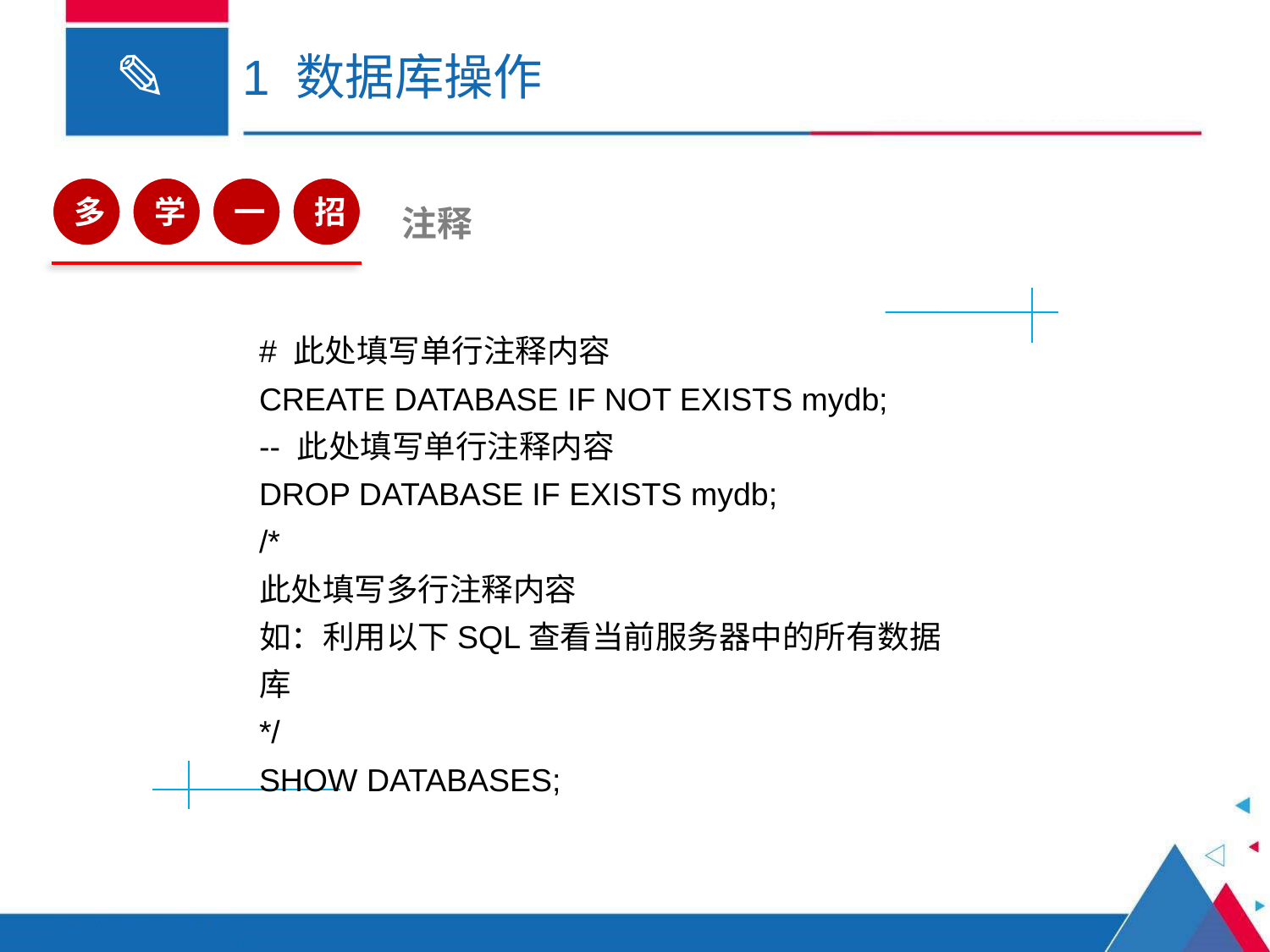

# 1 数据库操作
多
学
一
招
注释
# 此处填写单行注释内容
CREATE DATABASE IF NOT EXISTS mydb;
-- 此处填写单行注释内容
DROP DATABASE IF EXISTS mydb;
/*
此处填写多行注释内容
如：利用以下SQL查看当前服务器中的所有数据库
*/
SHOW DATABASES;